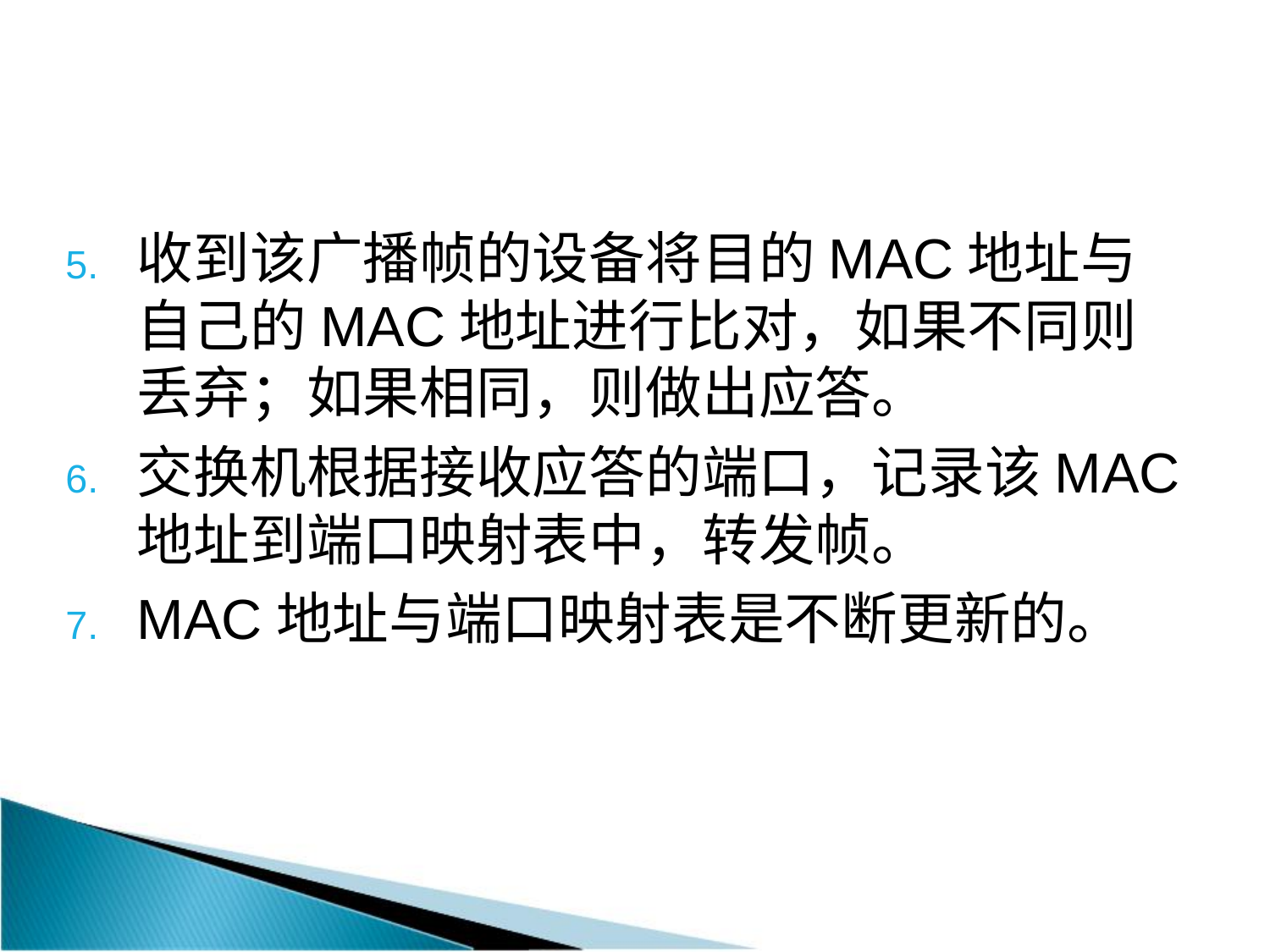

#
收到该广播帧的设备将目的MAC地址与自己的MAC地址进行比对，如果不同则丢弃；如果相同，则做出应答。
交换机根据接收应答的端口，记录该MAC地址到端口映射表中，转发帧。
MAC地址与端口映射表是不断更新的。